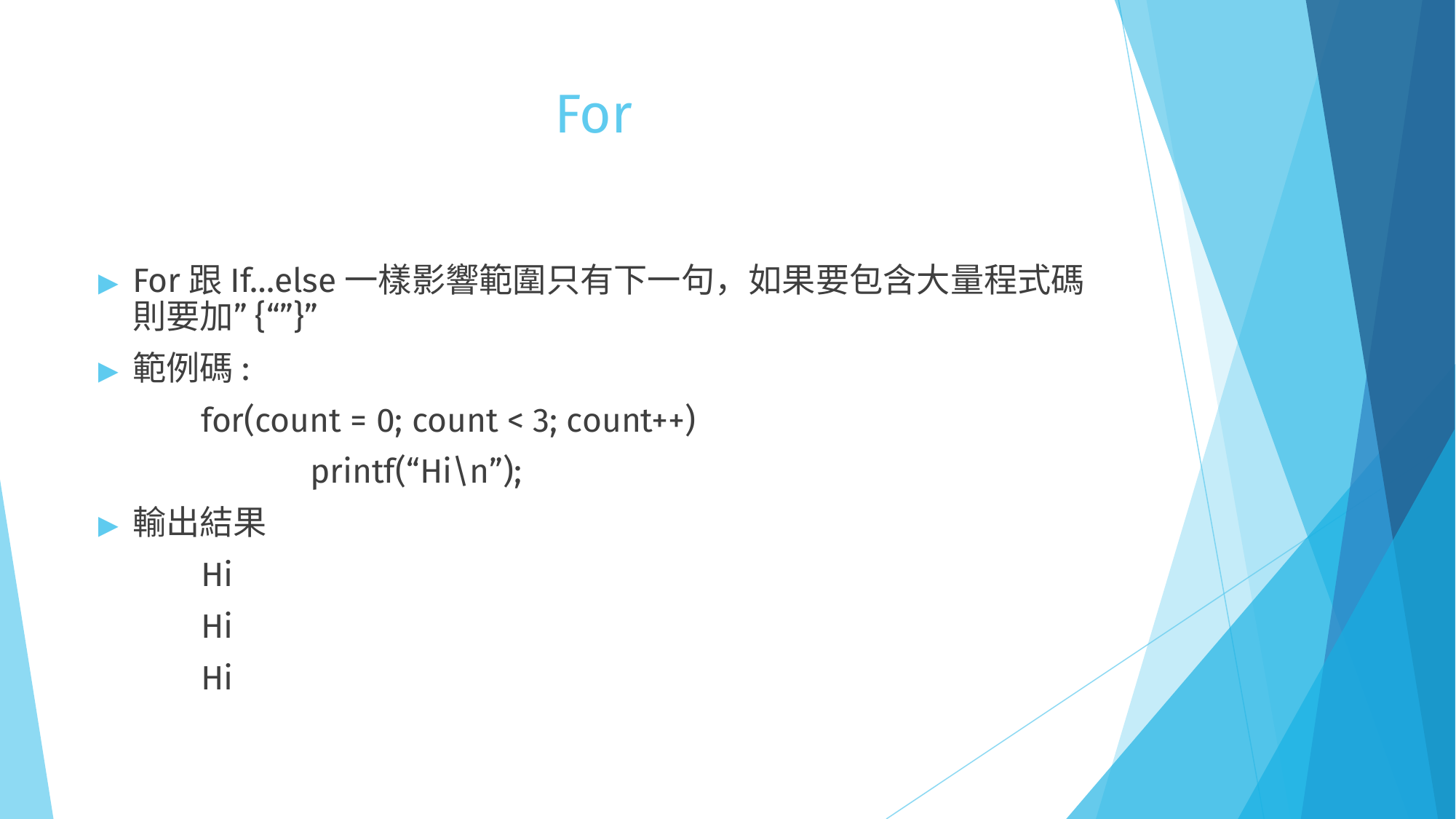

# For
For跟If…else一樣影響範圍只有下一句，如果要包含大量程式碼則要加”{“”}”
範例碼:
	for(count = 0; count < 3; count++)
		printf(“Hi\n”);
輸出結果
	Hi
	Hi
	Hi